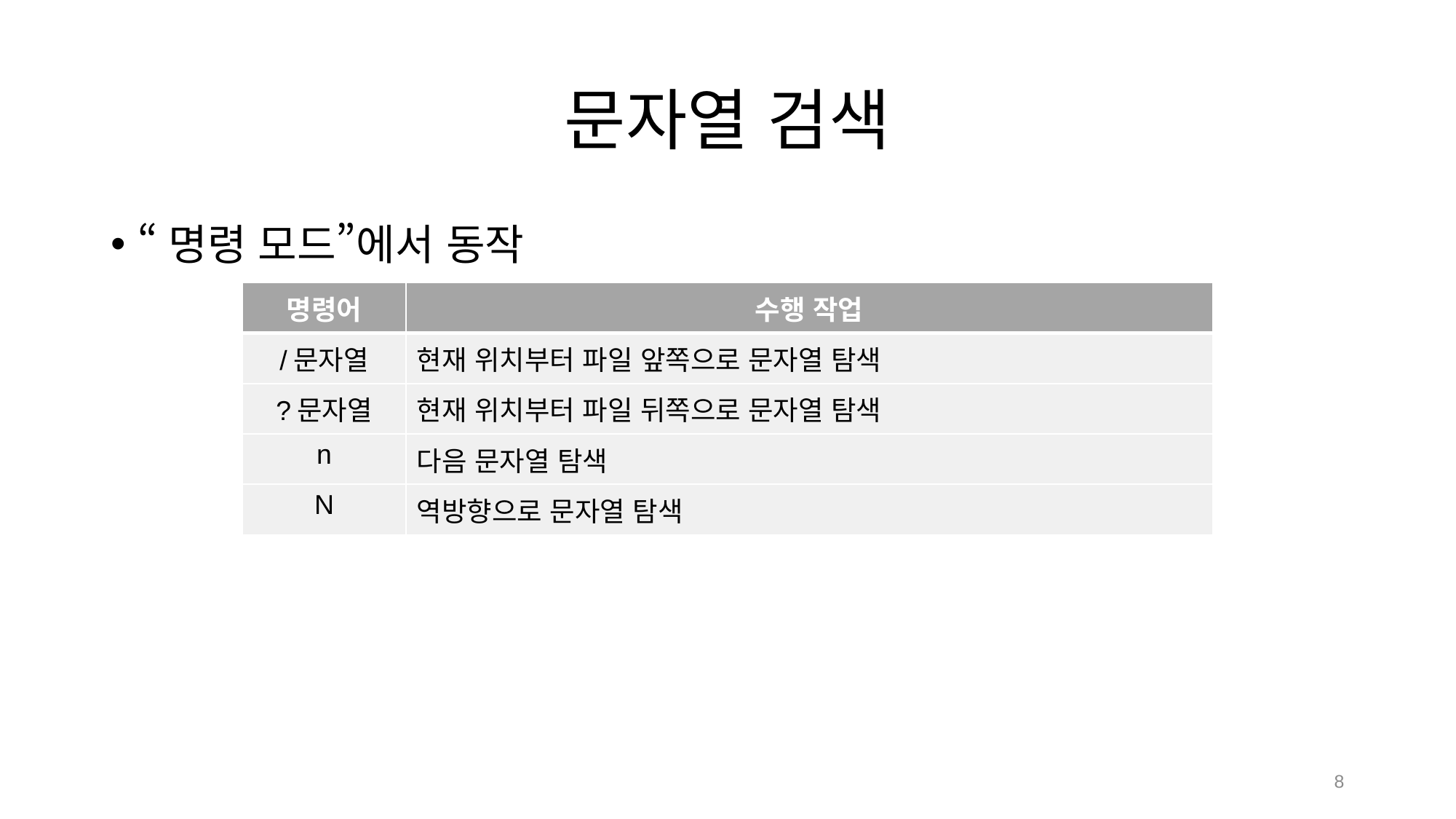

# 문자열 검색
“명령 모드”에서 동작
| 명령어 | 수행 작업 |
| --- | --- |
| /문자열 | 현재 위치부터 파일 앞쪽으로 문자열 탐색 |
| ?문자열 | 현재 위치부터 파일 뒤쪽으로 문자열 탐색 |
| n | 다음 문자열 탐색 |
| N | 역방향으로 문자열 탐색 |
8